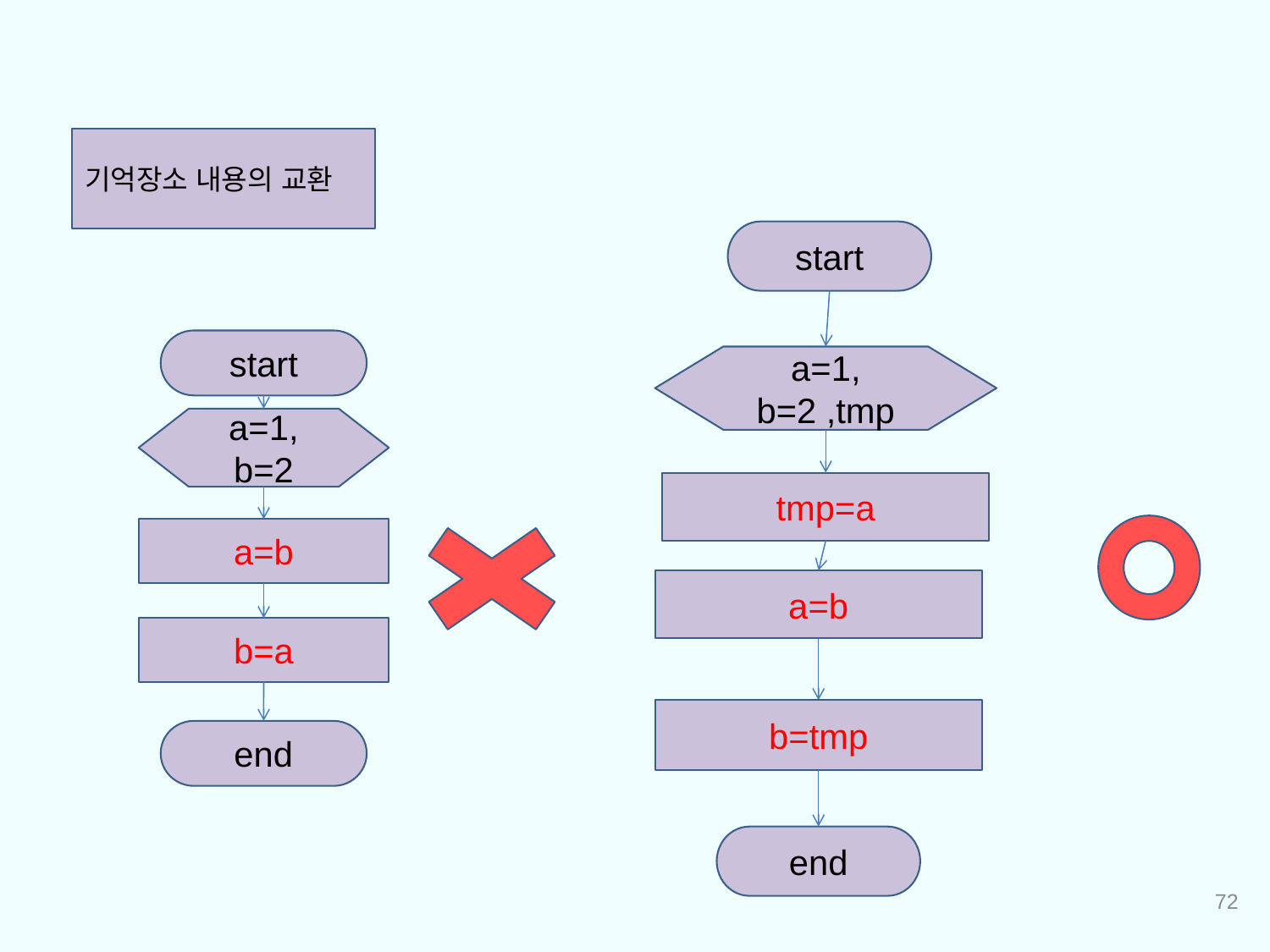

기억장소 내용의 교환
start
a=1, b=2 ,tmp
tmp=a

a=b
b=tmp
end
start
a=1, b=2

a=b
b=a
end
72